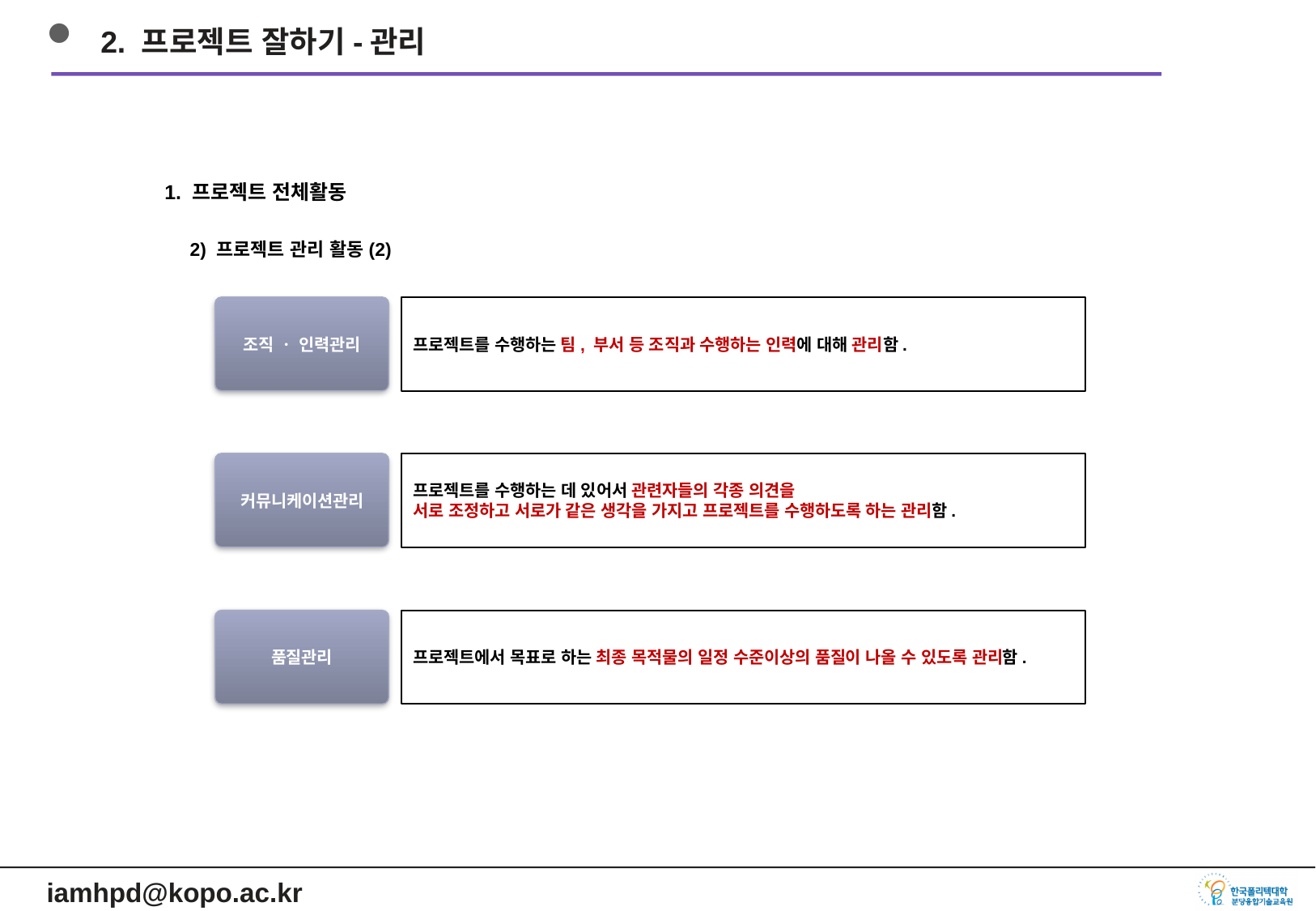

2. 프로젝트 잘하기-관리
1. 프로젝트 전체활동
2) 프로젝트 관리 활동(2)
조직 ㆍ 인력관리
프로젝트를 수행하는 팀, 부서 등 조직과 수행하는 인력에 대해 관리함.
커뮤니케이션관리
프로젝트를 수행하는 데 있어서 관련자들의 각종 의견을
서로 조정하고 서로가 같은 생각을 가지고 프로젝트를 수행하도록 하는 관리함.
품질관리
프로젝트에서 목표로 하는 최종 목적물의 일정 수준이상의 품질이 나올 수 있도록 관리함.